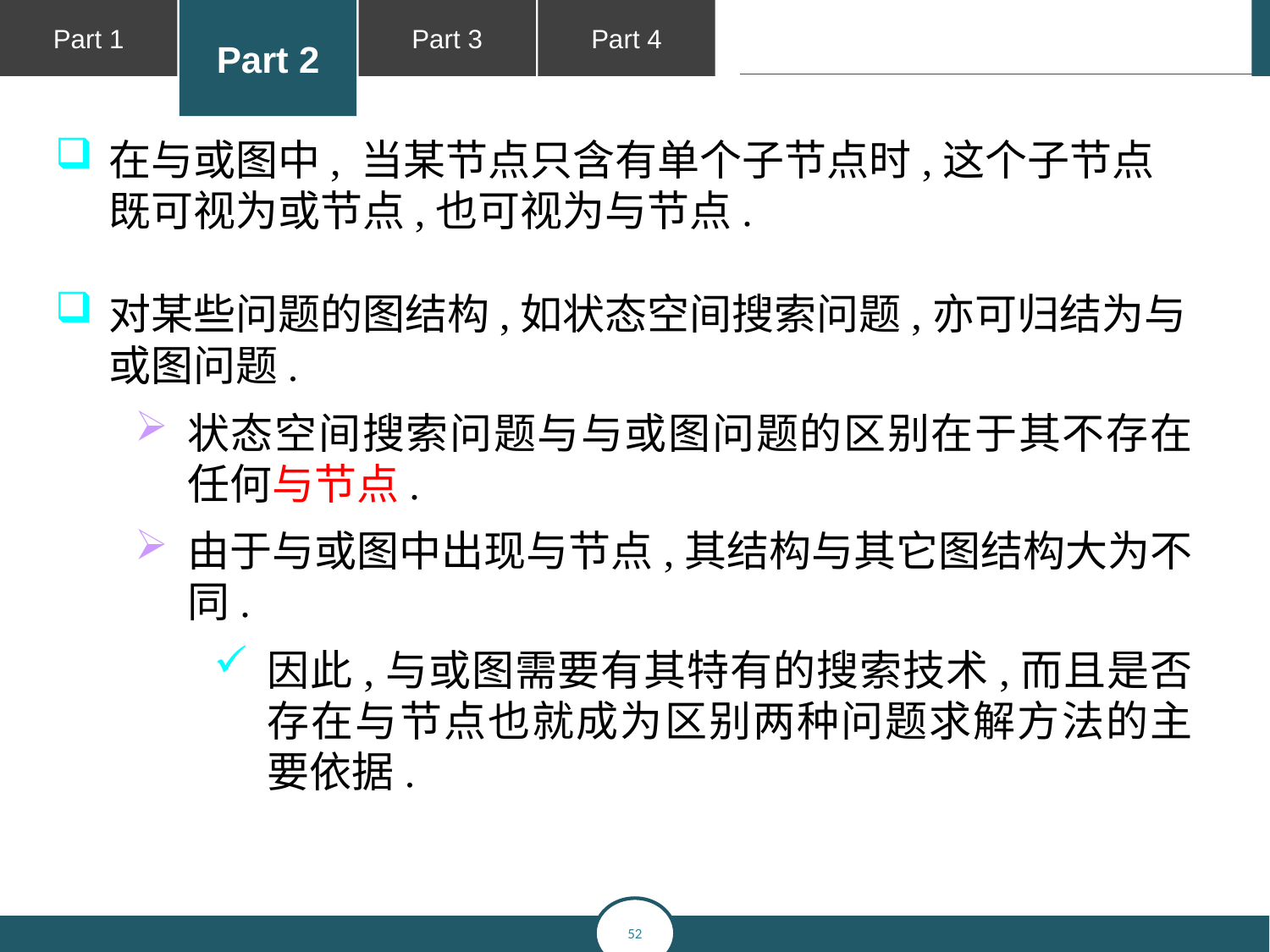

在与或图中, 当某节点只含有单个子节点时,这个子节点既可视为或节点,也可视为与节点.

对某些问题的图结构,如状态空间搜索问题,亦可归结为与或图问题.
状态空间搜索问题与与或图问题的区别在于其不存在任何与节点.
由于与或图中出现与节点,其结构与其它图结构大为不同.
因此,与或图需要有其特有的搜索技术,而且是否存在与节点也就成为区别两种问题求解方法的主要依据.